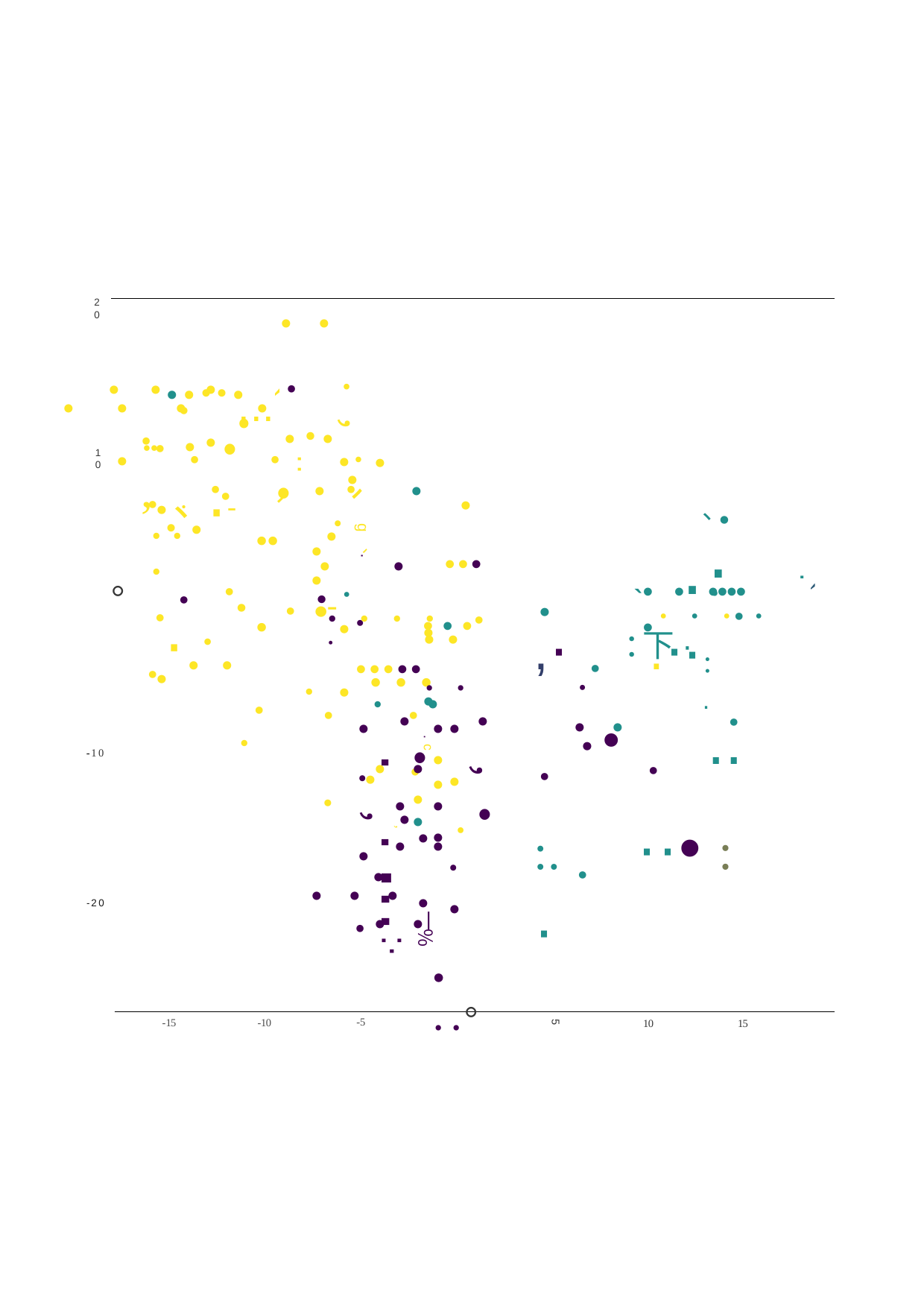

# ......·.·-·.• .
20

．．
．...、．．．
．．．．
｀．．．．．．
．，．、．．
．．、．．．．．
..,
．
．•••．
．．
．．
10
．
··
．
•••
．
...
．
．．．．．
.
、・．. ．
．
．． ．••
.··:
g
．
．
、
·
．
．
．．．
．
．
．
．
•	•	•••• •
·`
．．
-·
。
｀．．．．：下·
．
,·．.·．•．..:.．··• : ·
．．	••
••••．• ．	．
•••
...
．．
•••••
．
．，．．．．
．．
．
．．．．．	．．，．
．
. c
．
-10
．
.
．．
．
．
．．
．
，
．
． ．
. ...
．．
．．
．．．
-20
一
．．
．••
％
:·
。

-5
-15
-10
10
15
5